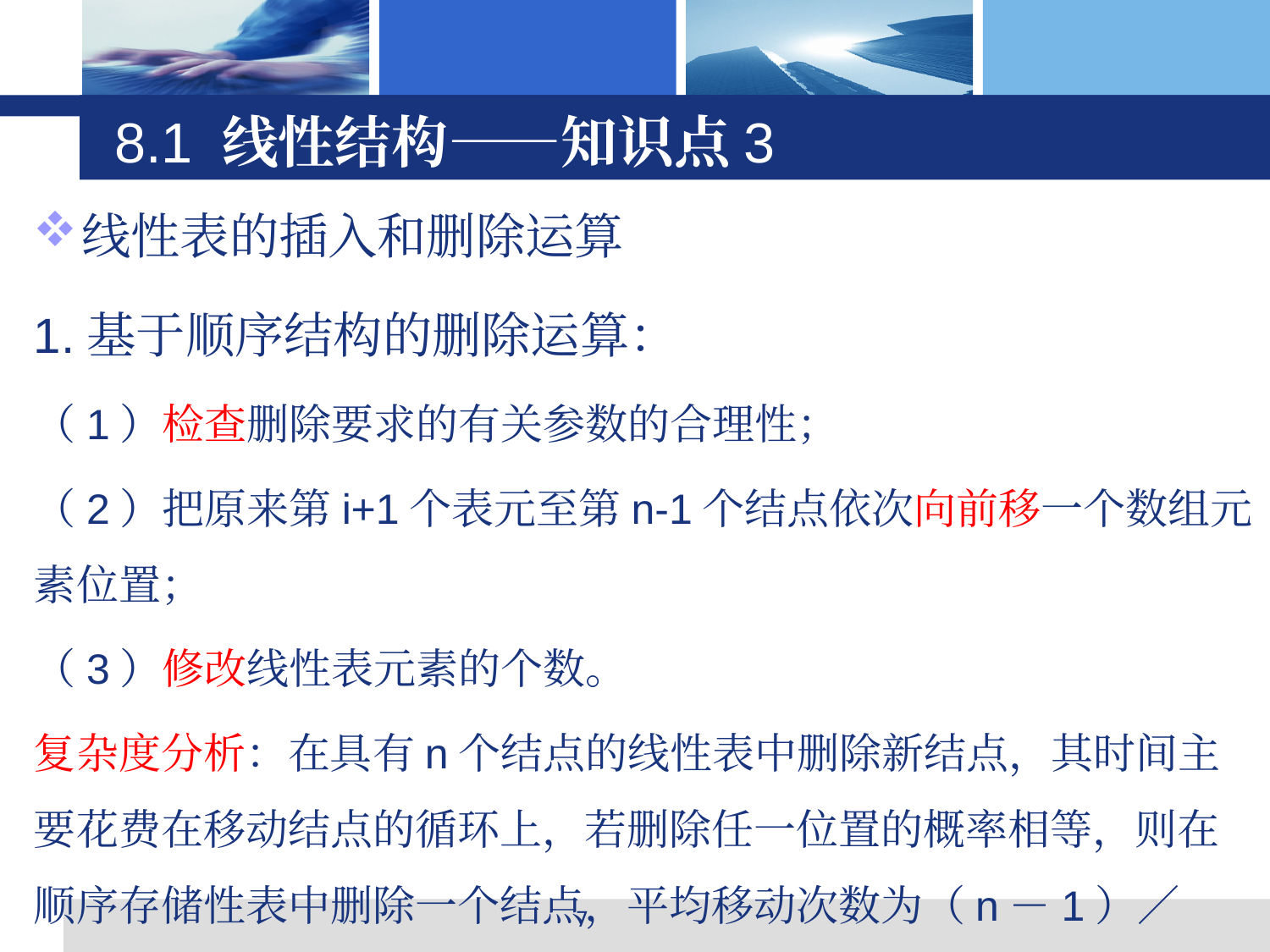

# 8.1 线性结构——知识点3
线性表的插入和删除运算
1.基于顺序结构的删除运算：
（1）检查删除要求的有关参数的合理性；
（2）把原来第i+1个表元至第n-1个结点依次向前移一个数组元素位置；
（3）修改线性表元素的个数。
复杂度分析：在具有n个结点的线性表中删除新结点，其时间主要花费在移动结点的循环上，若删除任一位置的概率相等，则在顺序存储性表中删除一个结点，平均移动次数为（n－1）／2。

7